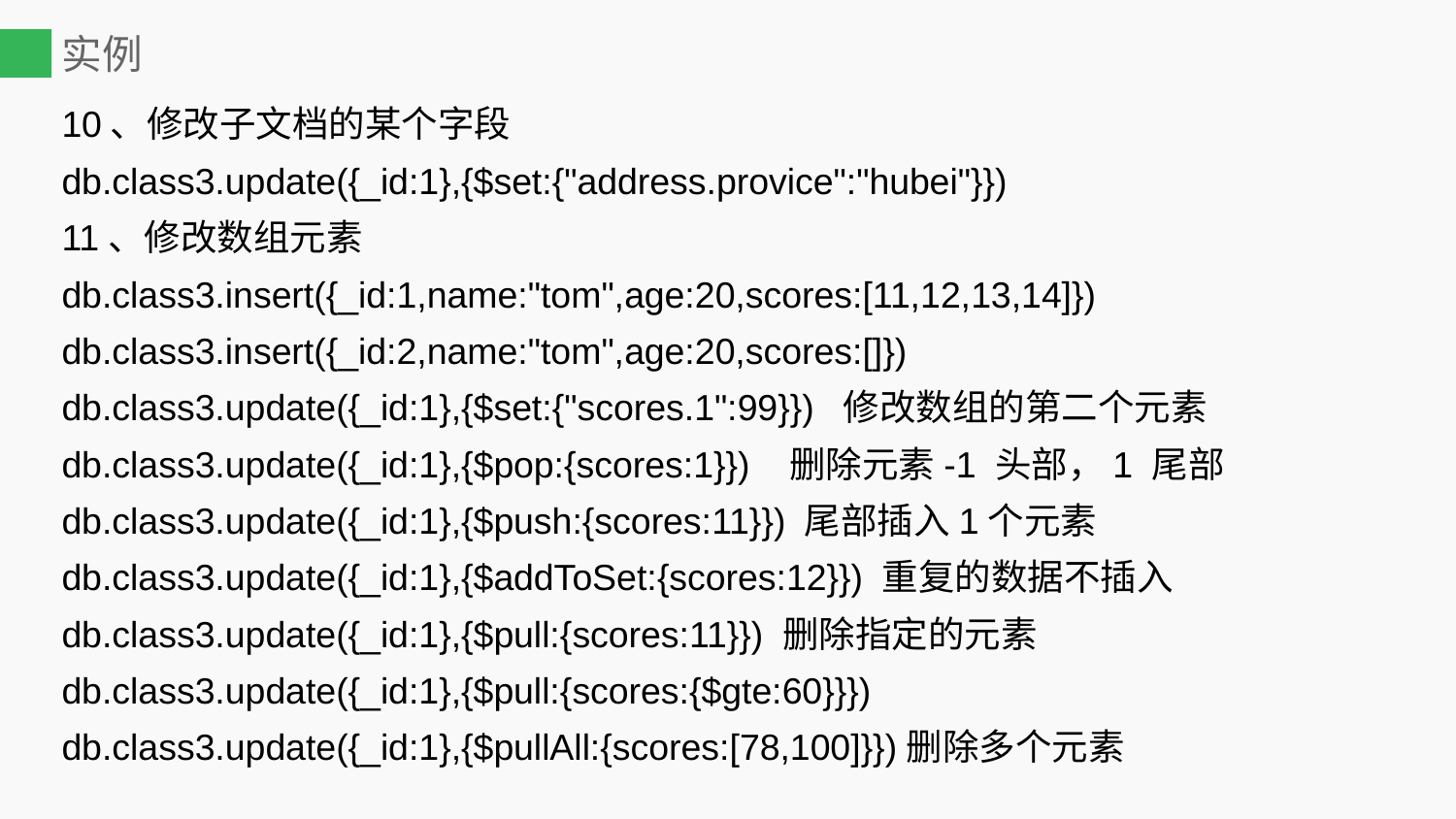

# 实例
10、修改子文档的某个字段
db.class3.update({_id:1},{$set:{"address.provice":"hubei"}})
11、修改数组元素
db.class3.insert({_id:1,name:"tom",age:20,scores:[11,12,13,14]})
db.class3.insert({_id:2,name:"tom",age:20,scores:[]})
db.class3.update({_id:1},{$set:{"scores.1":99}})  修改数组的第二个元素
db.class3.update({_id:1},{$pop:{scores:1}})   删除元素-1 头部，1 尾部
db.class3.update({_id:1},{$push:{scores:11}}) 尾部插入1个元素
db.class3.update({_id:1},{$addToSet:{scores:12}}) 重复的数据不插入
db.class3.update({_id:1},{$pull:{scores:11}}) 删除指定的元素
db.class3.update({_id:1},{$pull:{scores:{$gte:60}}})
db.class3.update({_id:1},{$pullAll:{scores:[78,100]}})删除多个元素